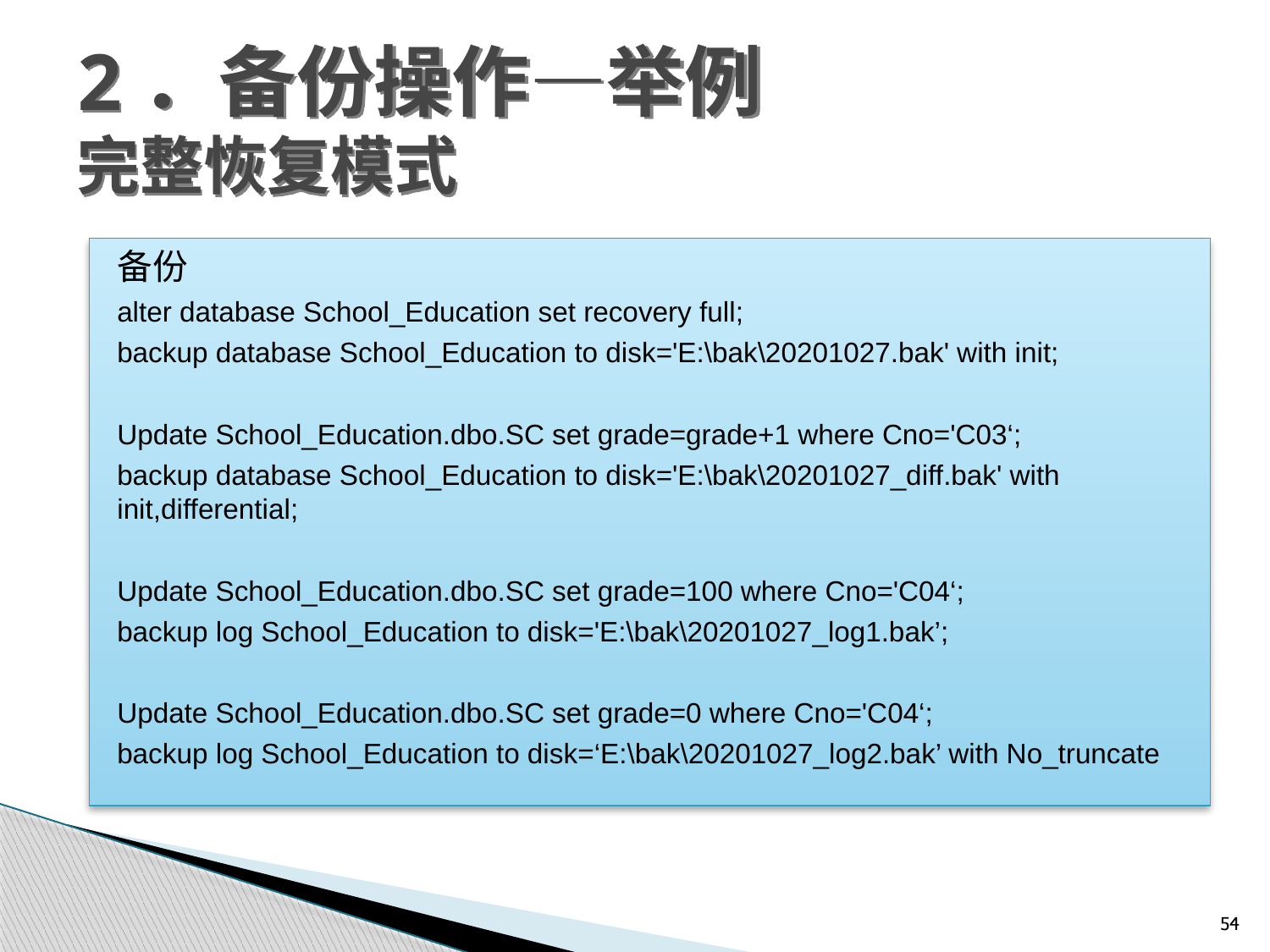

# 2．备份操作—举例 完整恢复模式
备份
alter database School_Education set recovery full;
backup database School_Education to disk='E:\bak\20201027.bak' with init;

Update School_Education.dbo.SC set grade=grade+1 where Cno='C03‘;
backup database School_Education to disk='E:\bak\20201027_diff.bak' with init,differential;

Update School_Education.dbo.SC set grade=100 where Cno='C04‘;
backup log School_Education to disk='E:\bak\20201027_log1.bak’;

Update School_Education.dbo.SC set grade=0 where Cno='C04‘;
backup log School_Education to disk=‘E:\bak\20201027_log2.bak’ with No_truncate

54